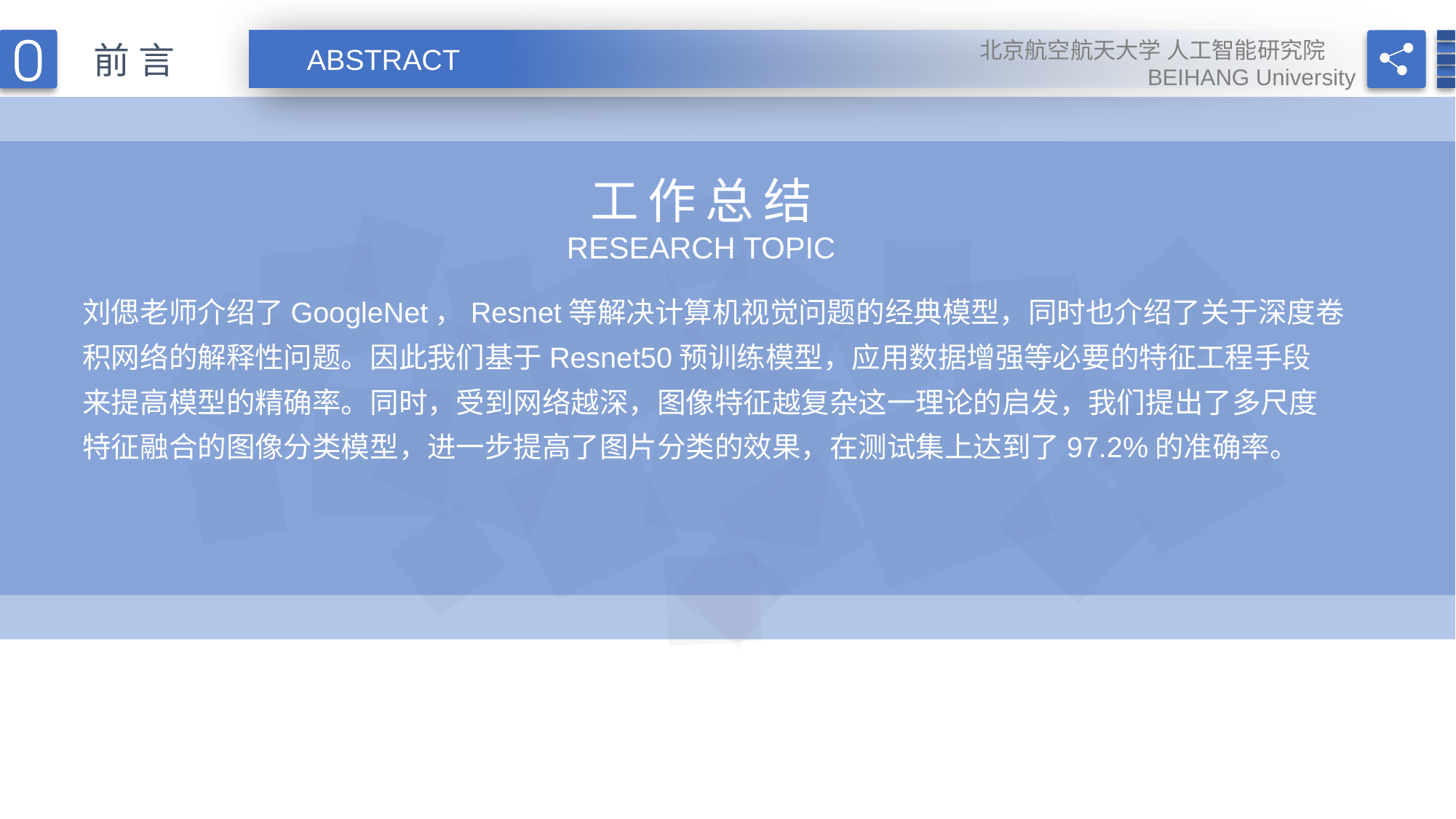

0
北京航空航天大学 人工智能研究院
BEIHANG University

前言
ABSTRACT

工作总结
RESEARCH TOPIC
刘偲老师介绍了GoogleNet，Resnet等解决计算机视觉问题的经典模型，同时也介绍了关于深度卷积网络的解释性问题。因此我们基于Resnet50预训练模型，应用数据增强等必要的特征工程手段
来提高模型的精确率。同时，受到网络越深，图像特征越复杂这一理论的启发，我们提出了多尺度特征融合的图像分类模型，进一步提高了图片分类的效果，在测试集上达到了97.2%的准确率。